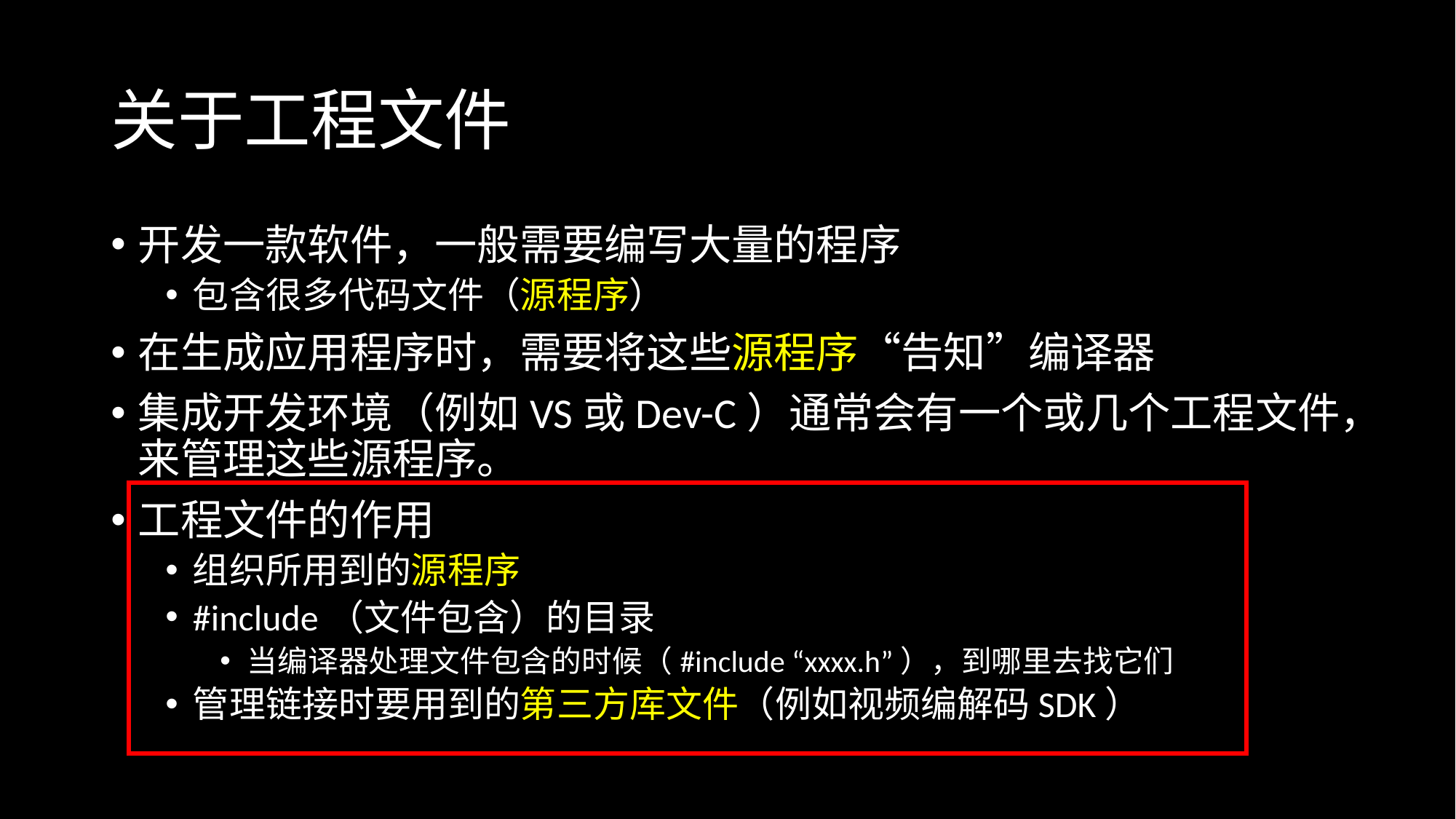

# 关于工程文件
开发一款软件，一般需要编写大量的程序
包含很多代码文件（源程序）
在生成应用程序时，需要将这些源程序“告知”编译器
集成开发环境（例如VS或Dev-C）通常会有一个或几个工程文件，来管理这些源程序。
工程文件的作用
组织所用到的源程序
#include（文件包含）的目录
当编译器处理文件包含的时候（#include “xxxx.h”），到哪里去找它们
管理链接时要用到的第三方库文件（例如视频编解码SDK）